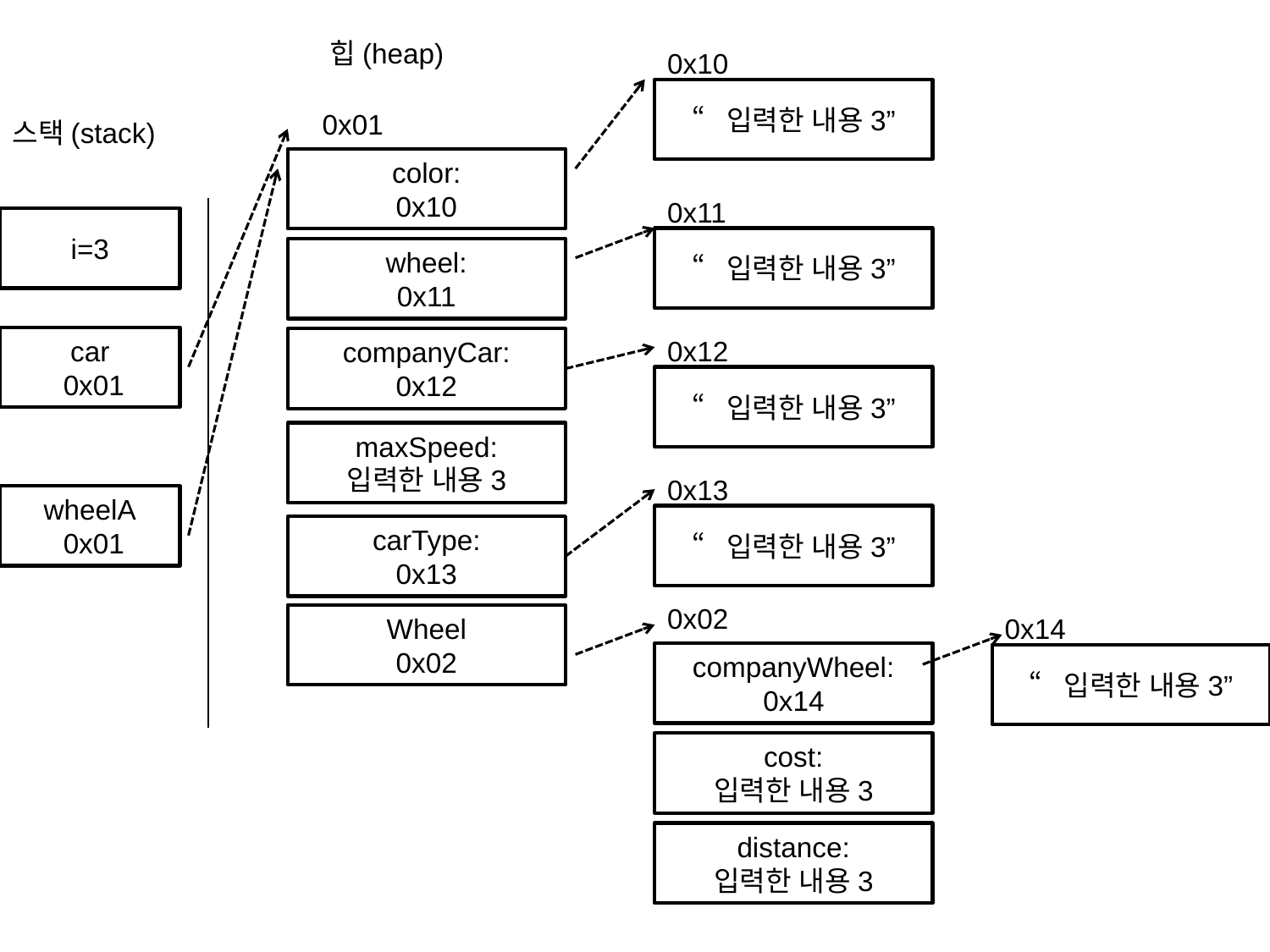

힙(heap)
0x10
“입력한 내용3”
0x01
스택(stack)
color:
0x10
0x11
i=3
“입력한 내용3”
wheel:
0x11
car
 0x01
0x12
companyCar:
0x12
“입력한 내용3”
maxSpeed:
입력한 내용3
0x13
wheelA
 0x01
“입력한 내용3”
carType:
0x13
0x02
Wheel
0x02
0x14
companyWheel:
0x14
“입력한 내용3”
cost:
입력한 내용3
distance:
입력한 내용3